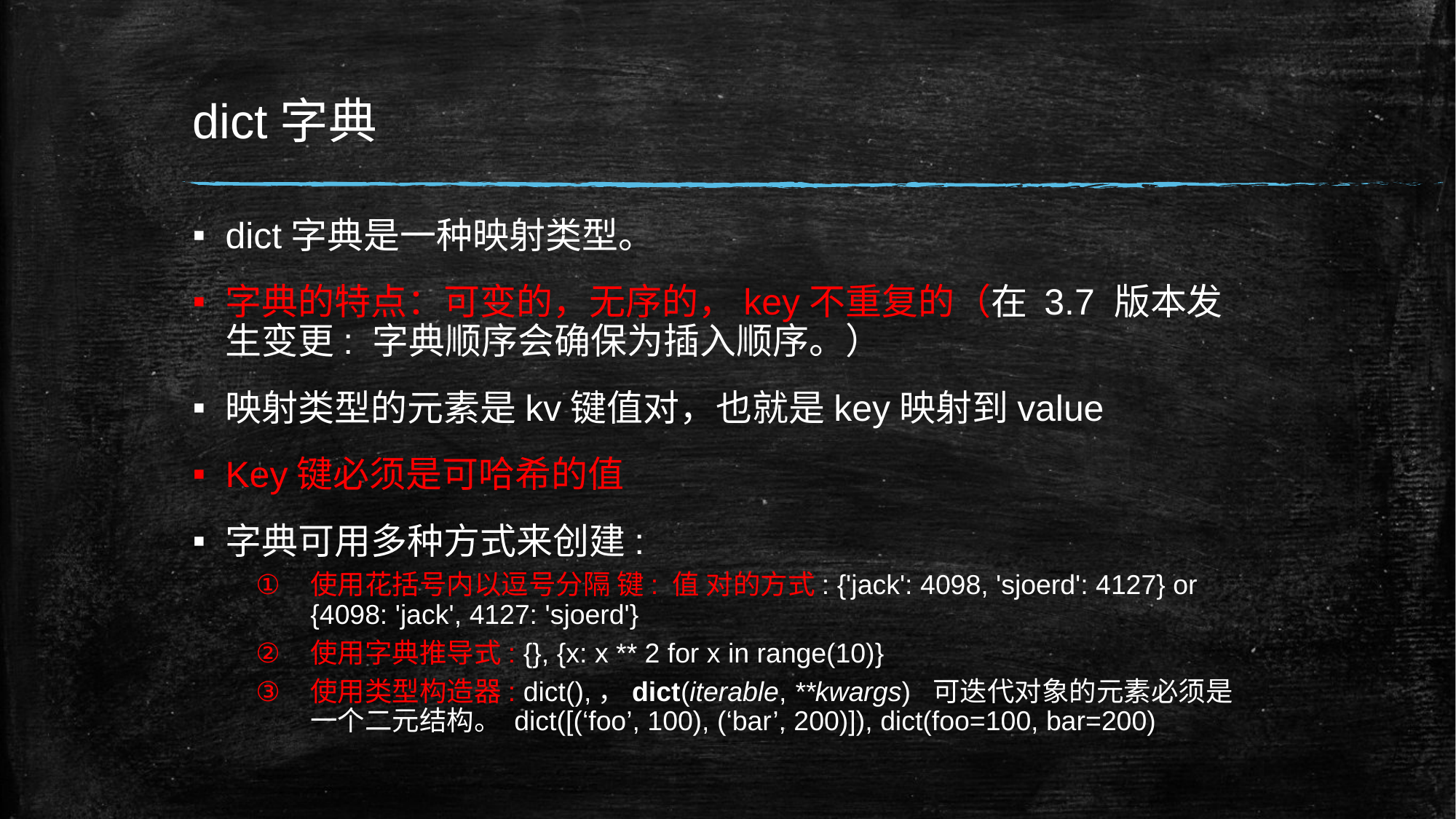

# dict字典
dict字典是一种映射类型。
字典的特点：可变的，无序的，key不重复的（在 3.7 版本发生变更: 字典顺序会确保为插入顺序。）
映射类型的元素是kv键值对，也就是key映射到value
Key键必须是可哈希的值
字典可用多种方式来创建:
使用花括号内以逗号分隔 键: 值 对的方式: {'jack': 4098, 'sjoerd': 4127} or {4098: 'jack', 4127: 'sjoerd'}
使用字典推导式: {}, {x: x ** 2 for x in range(10)}
使用类型构造器: dict(),，dict(iterable, **kwargs)  可迭代对象的元素必须是一个二元结构。 dict([(‘foo’, 100), (‘bar’, 200)]), dict(foo=100, bar=200)